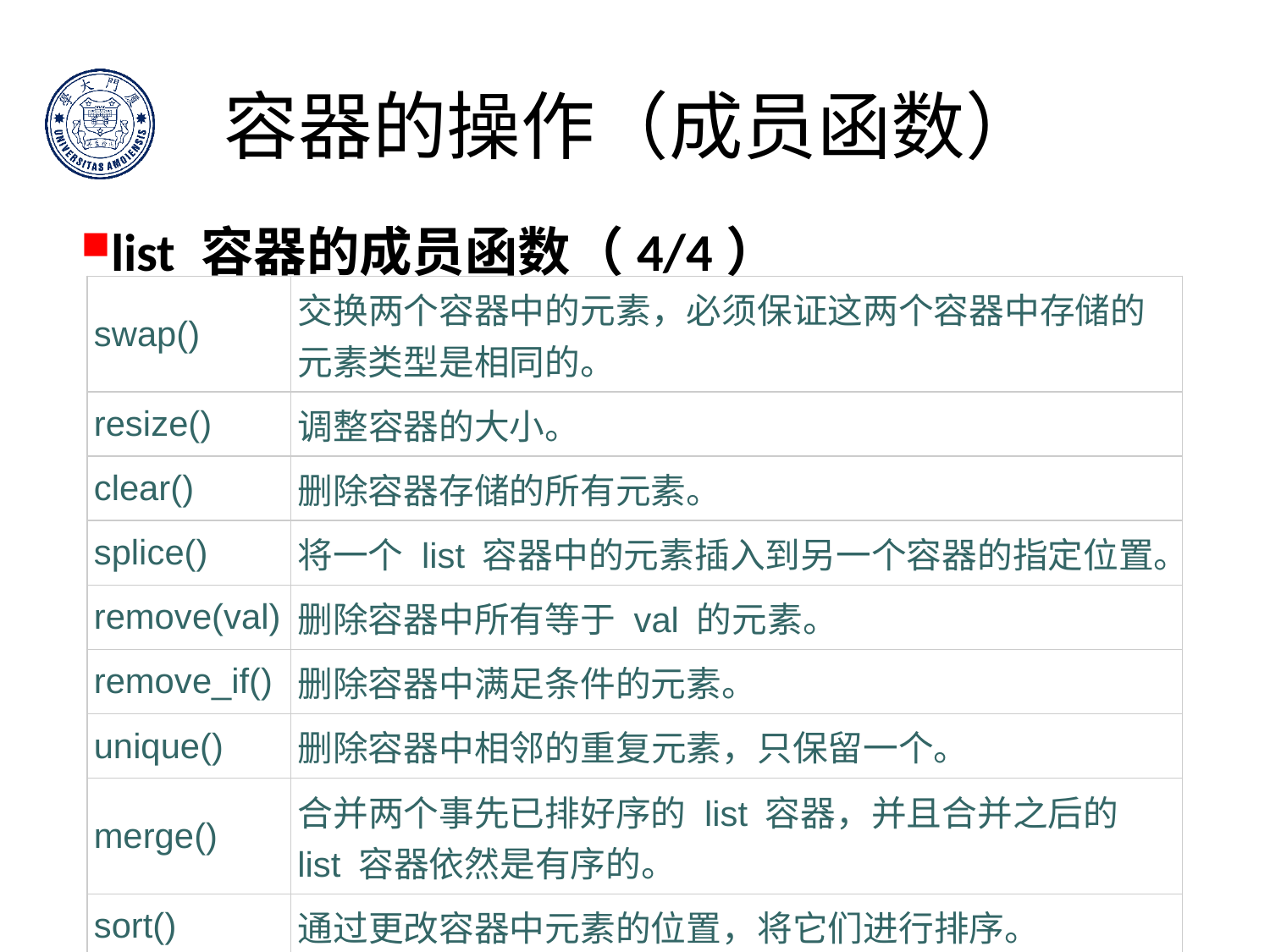

# 容器的操作（成员函数）
list 容器的成员函数（4/4）

| swap() | 交换两个容器中的元素，必须保证这两个容器中存储的元素类型是相同的。 |
| --- | --- |
| resize() | 调整容器的大小。 |
| clear() | 删除容器存储的所有元素。 |
| splice() | 将一个 list 容器中的元素插入到另一个容器的指定位置。 |
| remove(val) | 删除容器中所有等于 val 的元素。 |
| remove\_if() | 删除容器中满足条件的元素。 |
| unique() | 删除容器中相邻的重复元素，只保留一个。 |
| merge() | 合并两个事先已排好序的 list 容器，并且合并之后的 list 容器依然是有序的。 |
| sort() | 通过更改容器中元素的位置，将它们进行排序。 |
| reverse() | 反转容器中元素的顺序。 |
57